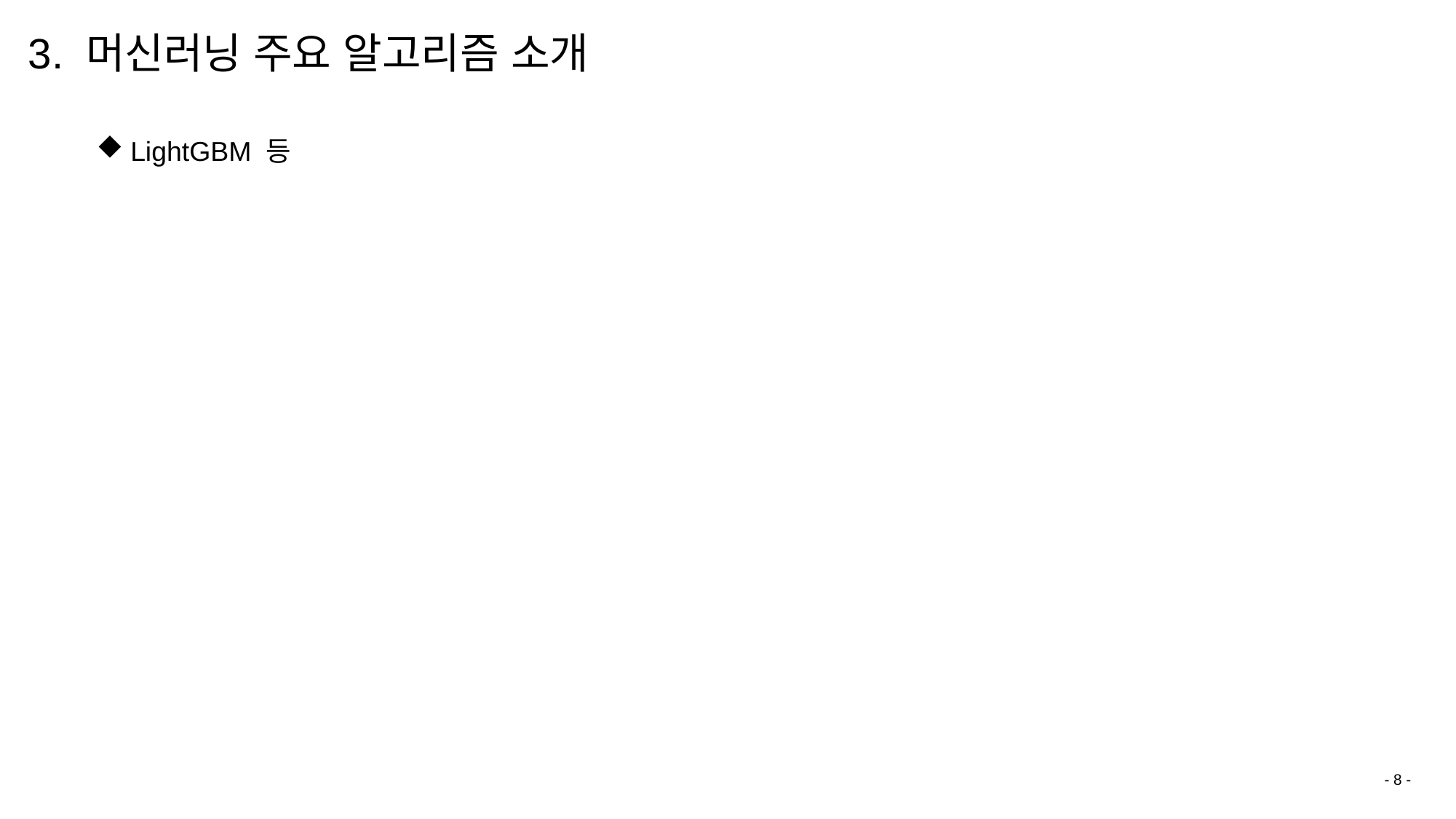

3. 머신러닝 주요 알고리즘 소개
LightGBM 등
- 8 -